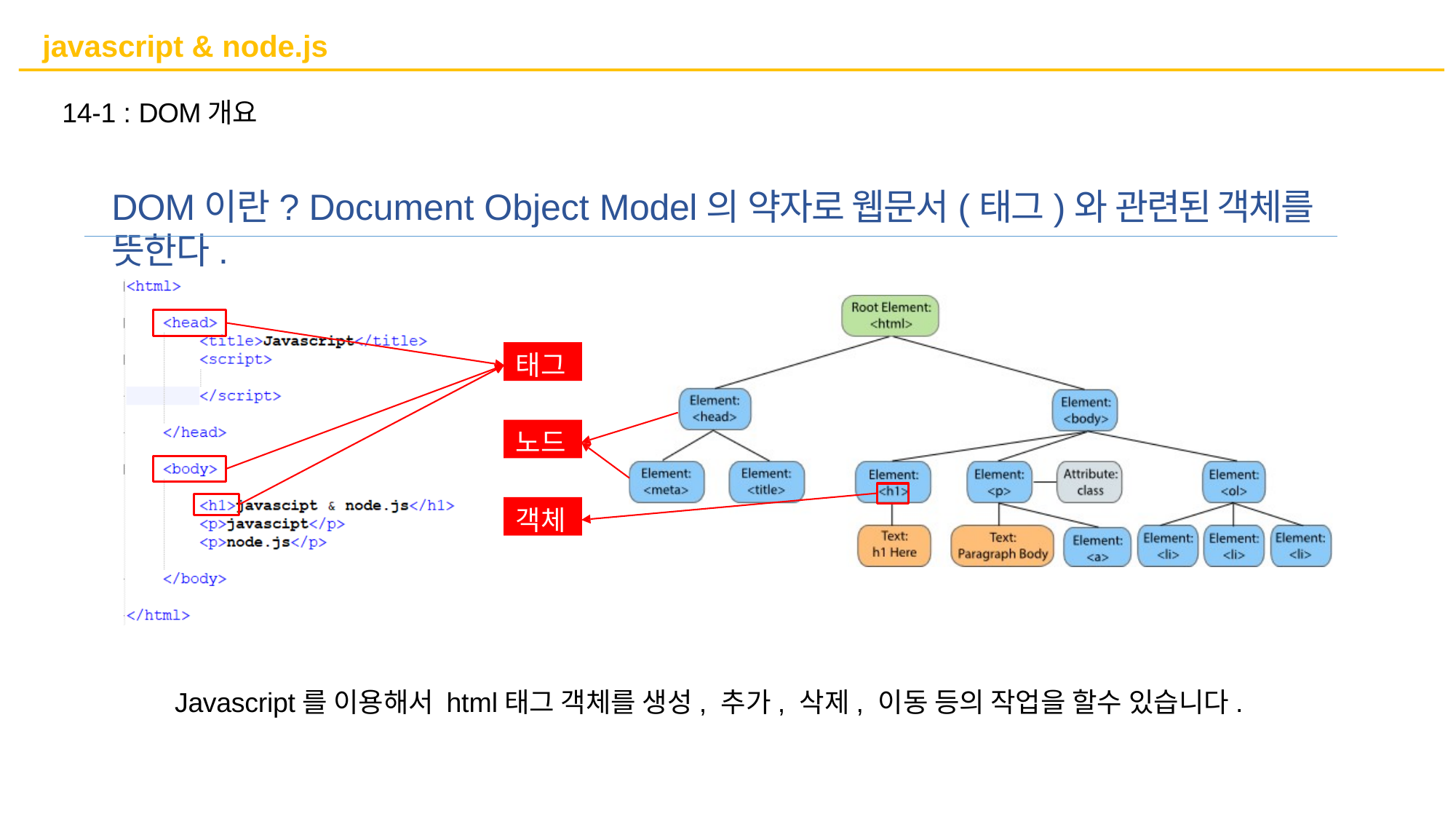

# javascript & node.js

14-1 : DOM개요

DOM이란? Document Object Model의 약자로 웹문서(태그)와 관련된 객체를 뜻한다.

태그

노드

객체
Javascript를 이용해서 html태그 객체를 생성, 추가, 삭제, 이동 등의 작업을 할수 있습니다.